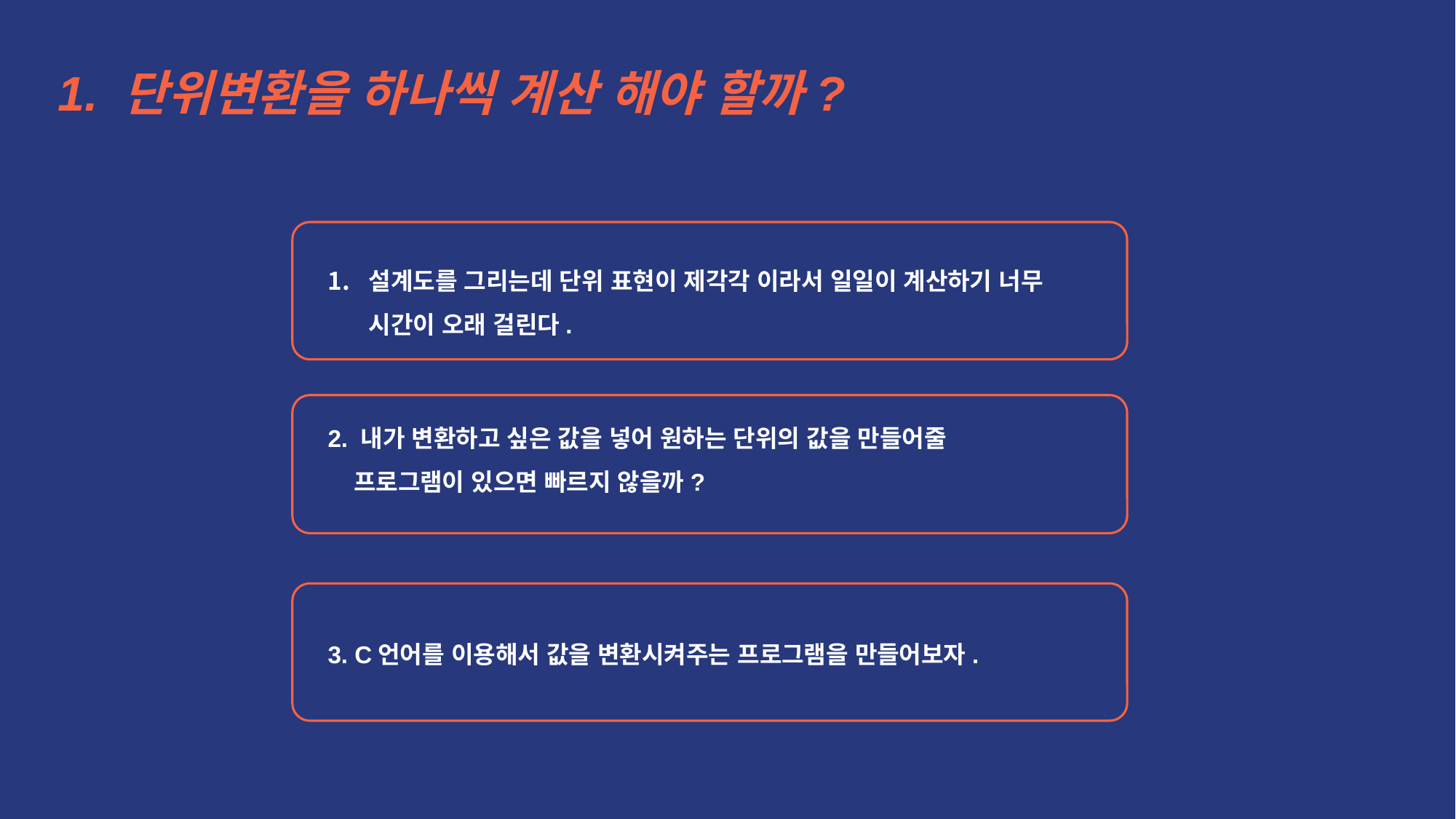

1. 단위변환을 하나씩 계산 해야 할까?

설계도를 그리는데 단위 표현이 제각각 이라서 일일이 계산하기 너무 시간이 오래 걸린다.

2. 내가 변환하고 싶은 값을 넣어 원하는 단위의 값을 만들어줄
   프로그램이 있으면 빠르지 않을까?

3. C언어를 이용해서 값을 변환시켜주는 프로그램을 만들어보자.